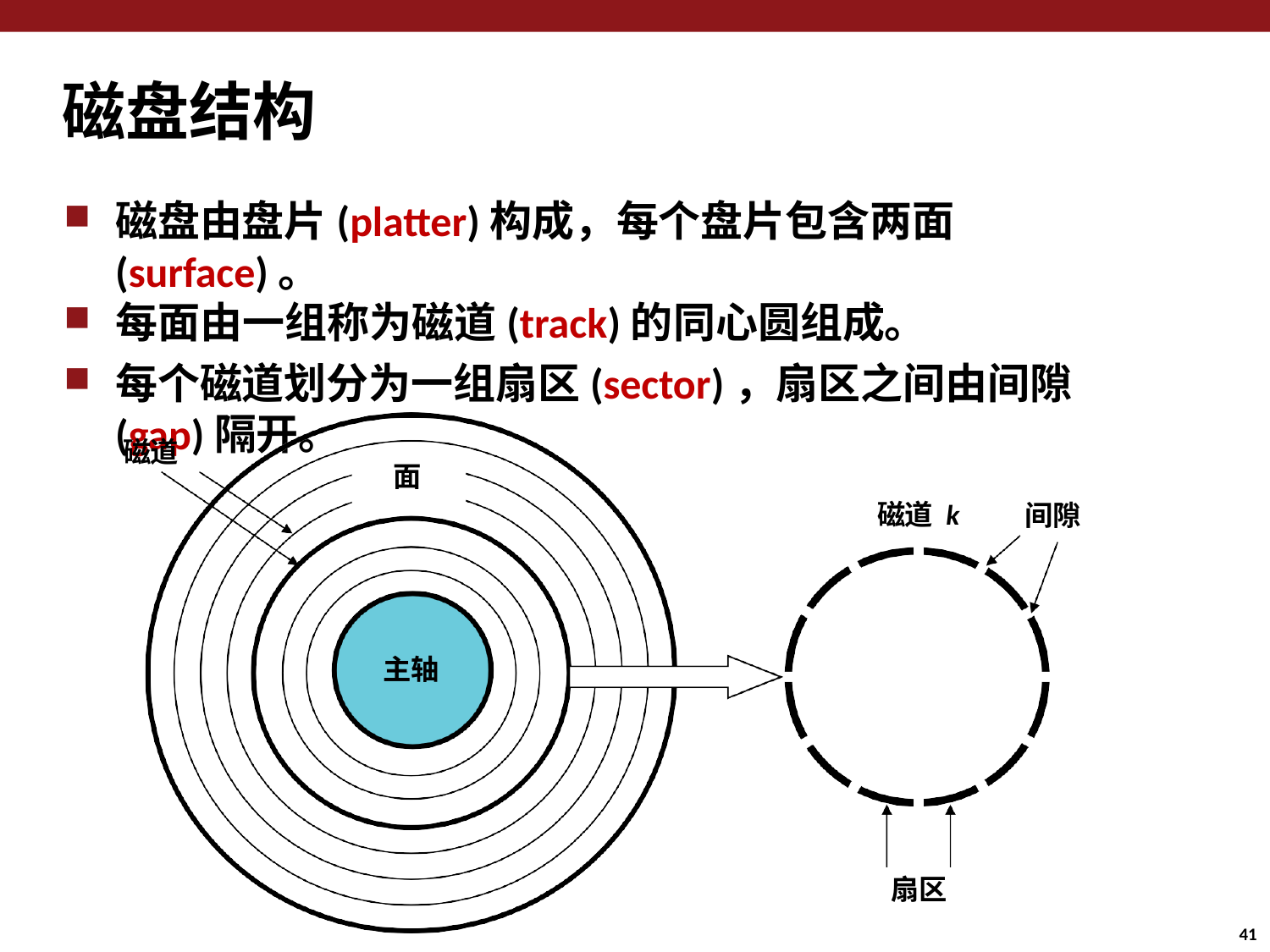

# 磁盘结构
磁盘由盘片(platter)构成，每个盘片包含两面(surface)。
每面由一组称为磁道(track)的同心圆组成。
每个磁道划分为一组扇区(sector)，扇区之间由间隙(gap)隔开。

磁道
面
磁道 k
间隙
主轴
扇区
41